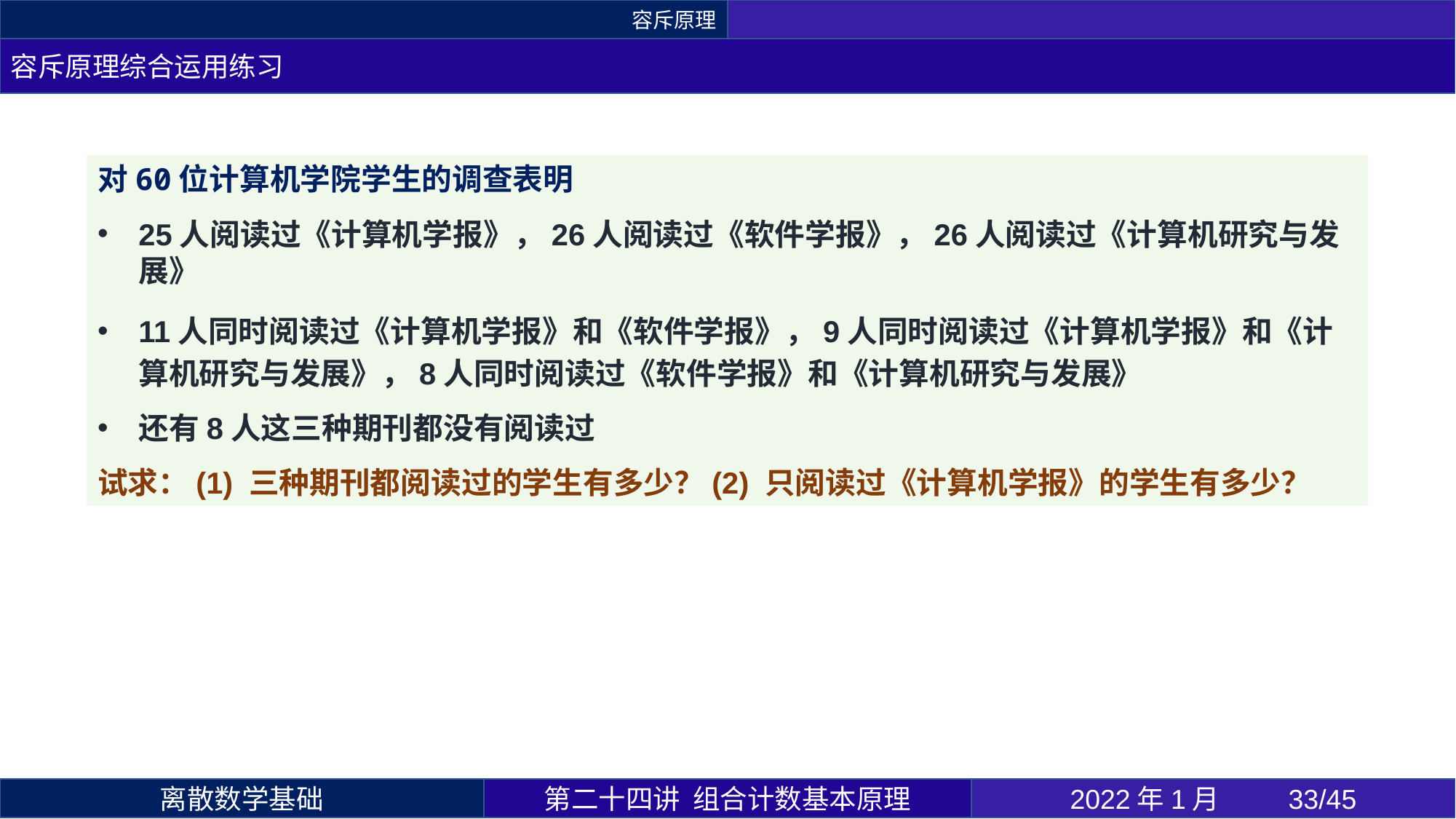

容斥原理
容斥原理综合运用练习
对60位计算机学院学生的调查表明
25人阅读过《计算机学报》，26人阅读过《软件学报》，26人阅读过《计算机研究与发展》
11人同时阅读过《计算机学报》和《软件学报》，9人同时阅读过《计算机学报》和《计算机研究与发展》，8人同时阅读过《软件学报》和《计算机研究与发展》
还有8人这三种期刊都没有阅读过
试求：(1) 三种期刊都阅读过的学生有多少？(2) 只阅读过《计算机学报》的学生有多少？
第二十四讲  组合计数基本原理
2022年1月 	33/45
离散数学基础